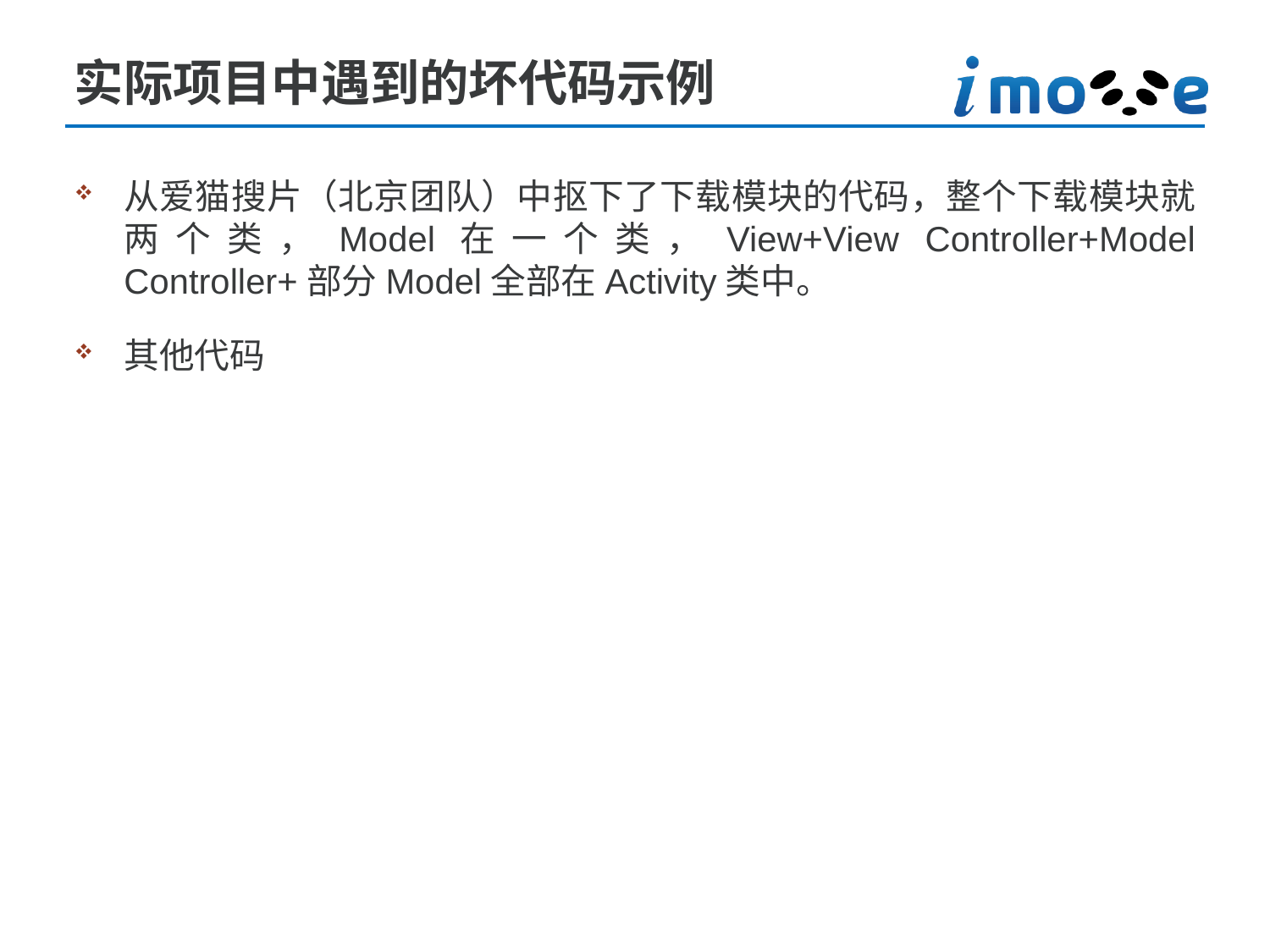

# 实际项目中遇到的坏代码示例
从爱猫搜片（北京团队）中抠下了下载模块的代码，整个下载模块就两个类，Model在一个类，View+View Controller+Model Controller+部分Model全部在Activity类中。
其他代码